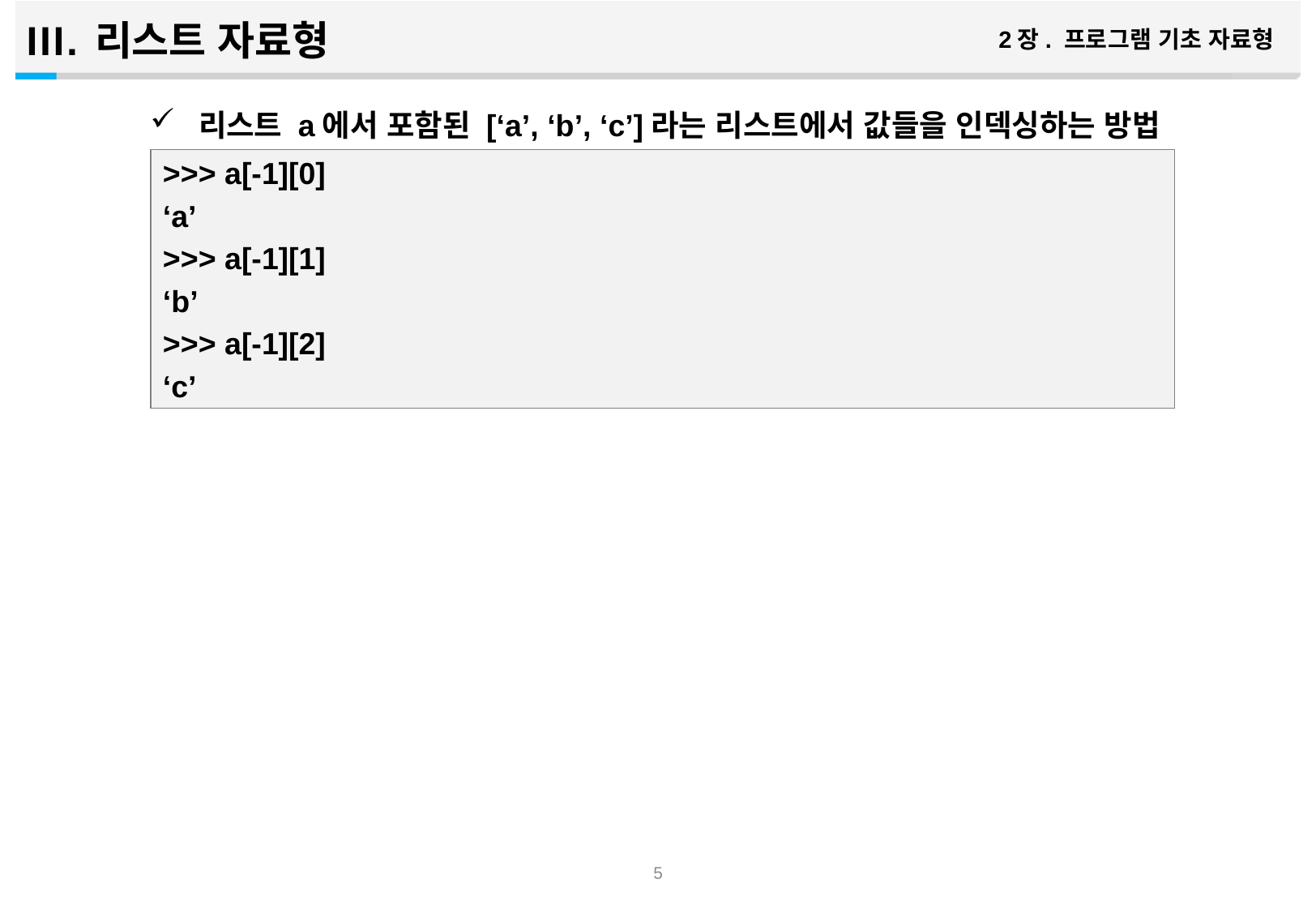

리스트 자료형
2장. 프로그램 기초 자료형
리스트 a에서 포함된 [‘a’, ‘b’, ‘c’]라는 리스트에서 값들을 인덱싱하는 방법

>>> a[-1][0]
‘a’
>>> a[-1][1]
‘b’
>>> a[-1][2]
‘c’
5